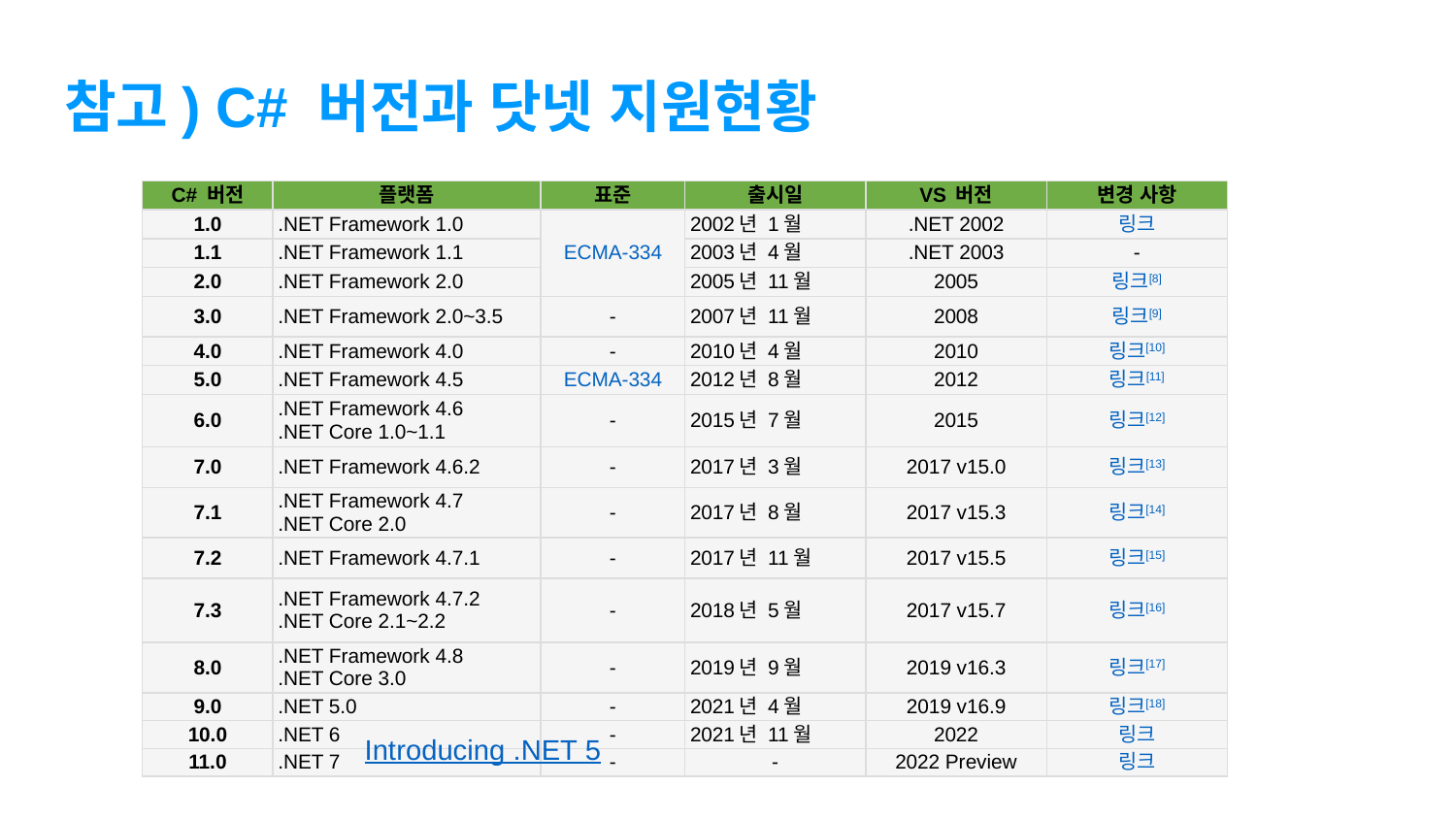

# 참고) C# 버전과 닷넷 지원현황
| C# 버전 | 플랫폼 | 표준 | 출시일 | VS 버전 | 변경 사항 |
| --- | --- | --- | --- | --- | --- |
| 1.0 | .NET Framework 1.0 | ECMA-334 | 2002년 1월 | .NET 2002 | 링크 |
| 1.1 | .NET Framework 1.1 |  | 2003년 4월 | .NET 2003 | - |
| 2.0 | .NET Framework 2.0 |  | 2005년 11월 | 2005 | 링크[8] |
| 3.0 | .NET Framework 2.0~3.5 | - | 2007년 11월 | 2008 | 링크[9] |
| 4.0 | .NET Framework 4.0 | - | 2010년 4월 | 2010 | 링크[10] |
| 5.0 | .NET Framework 4.5 | ECMA-334 | 2012년 8월 | 2012 | 링크[11] |
| 6.0 | .NET Framework 4.6 .NET Core 1.0~1.1 | - | 2015년 7월 | 2015 | 링크[12] |
| 7.0 | .NET Framework 4.6.2 | - | 2017년 3월 | 2017 v15.0 | 링크[13] |
| 7.1 | .NET Framework 4.7 .NET Core 2.0 | - | 2017년 8월 | 2017 v15.3 | 링크[14] |
| 7.2 | .NET Framework 4.7.1 | - | 2017년 11월 | 2017 v15.5 | 링크[15] |
| 7.3 | .NET Framework 4.7.2 .NET Core 2.1~2.2 | - | 2018년 5월 | 2017 v15.7 | 링크[16] |
| 8.0 | .NET Framework 4.8 .NET Core 3.0 | - | 2019년 9월 | 2019 v16.3 | 링크[17] |
| 9.0 | .NET 5.0 | - | 2021년 4월 | 2019 v16.9 | 링크[18] |
| 10.0 | .NET 6 | - | 2021년 11월 | 2022 | 링크 |
| 11.0 | .NET 7 | - | - | 2022 Preview | 링크 |
Introducing .NET 5